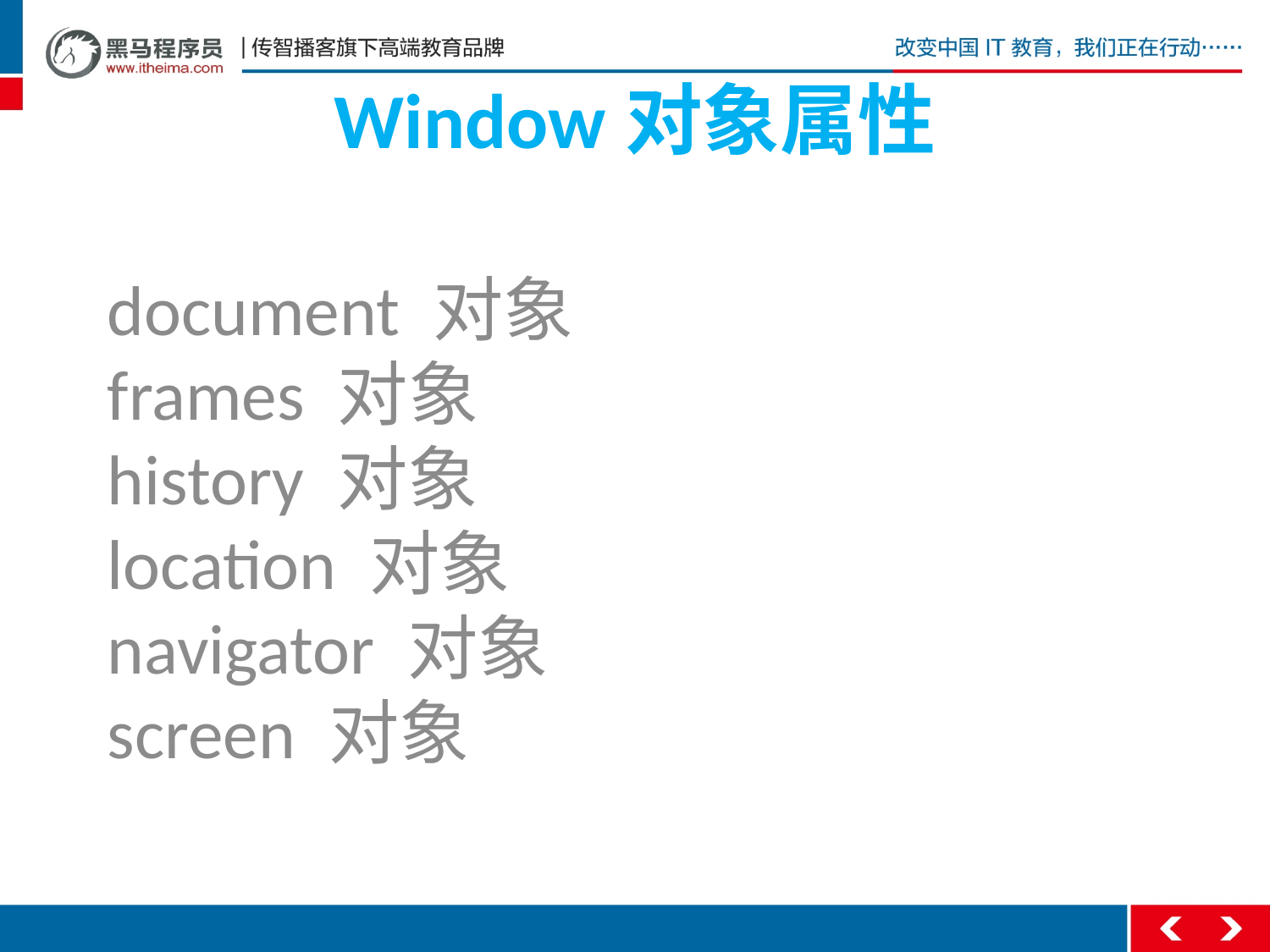

# Window对象属性
document 对象
frames 对象
history 对象
location 对象
navigator 对象
screen 对象